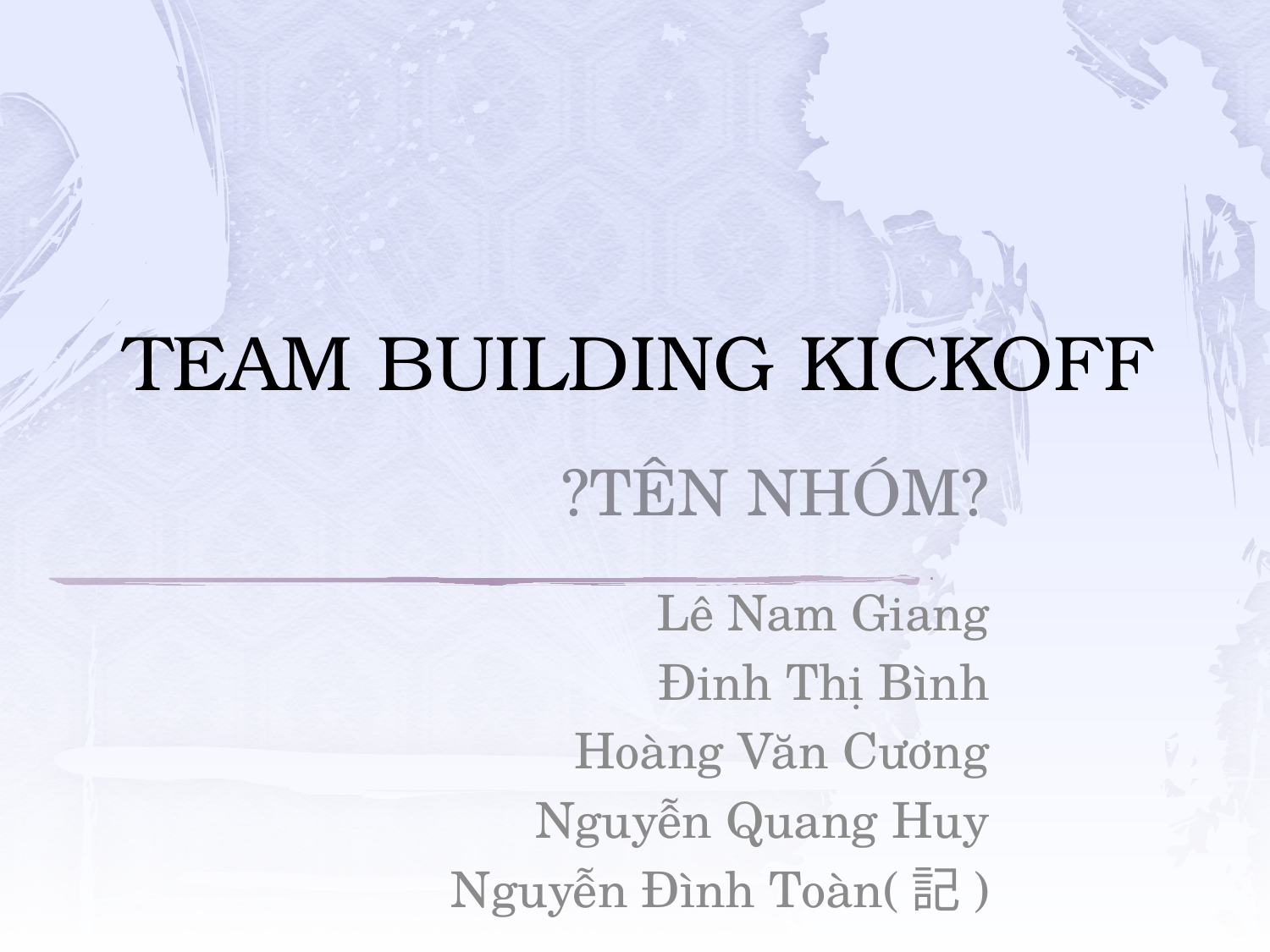

# TEAM BUILDING KICKOFF
?TÊN NHÓM?
Lê Nam Giang
Đinh Thị Bình
Hoàng Văn Cương
Nguyễn Quang Huy
Nguyễn Đình Toàn(記)